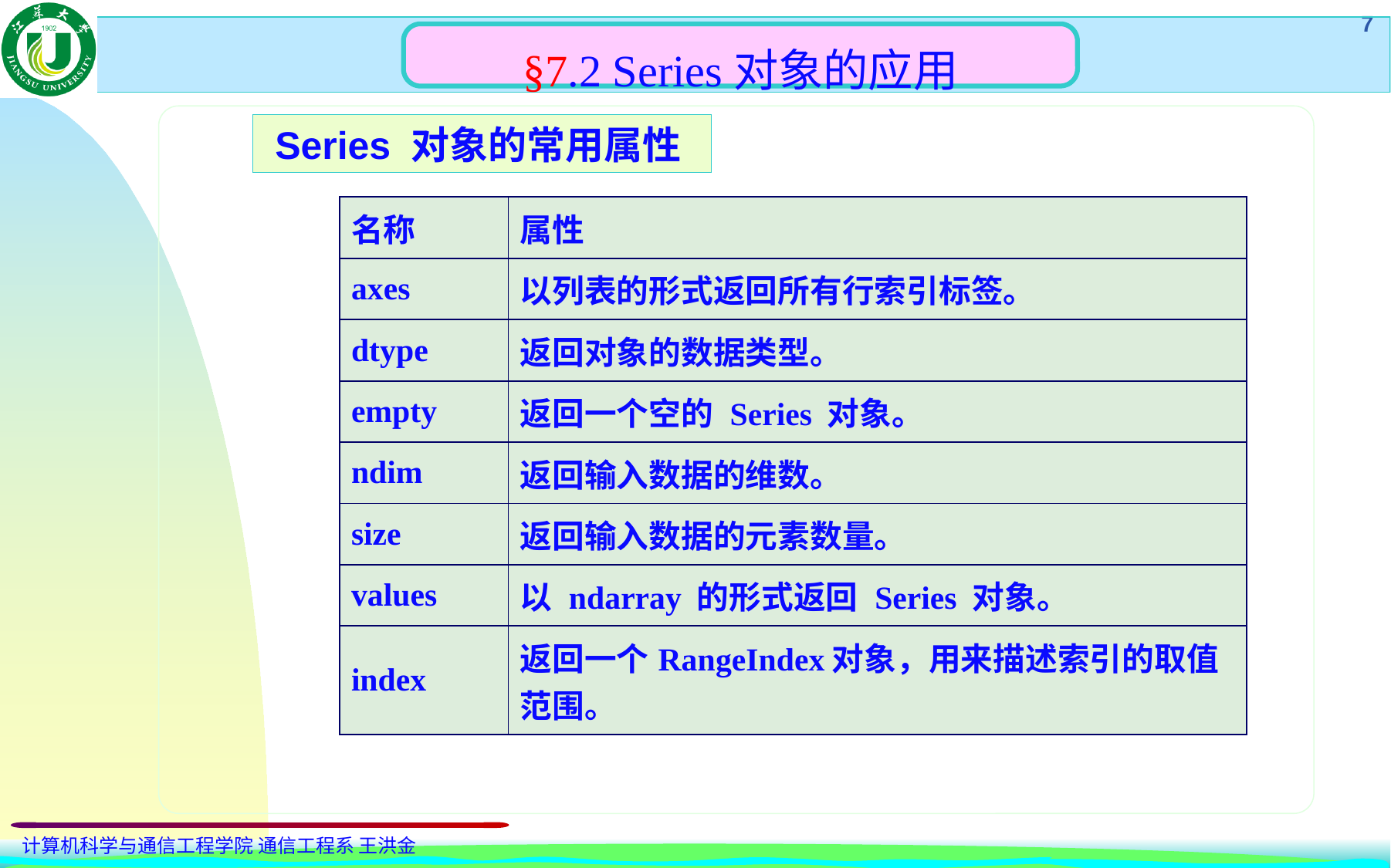

§7.2 Series对象的应用
 Series 对象的常用属性
| 名称 | 属性 |
| --- | --- |
| axes | 以列表的形式返回所有行索引标签。 |
| dtype | 返回对象的数据类型。 |
| empty | 返回一个空的 Series 对象。 |
| ndim | 返回输入数据的维数。 |
| size | 返回输入数据的元素数量。 |
| values | 以 ndarray 的形式返回 Series 对象。 |
| index | 返回一个RangeIndex对象，用来描述索引的取值范围。 |